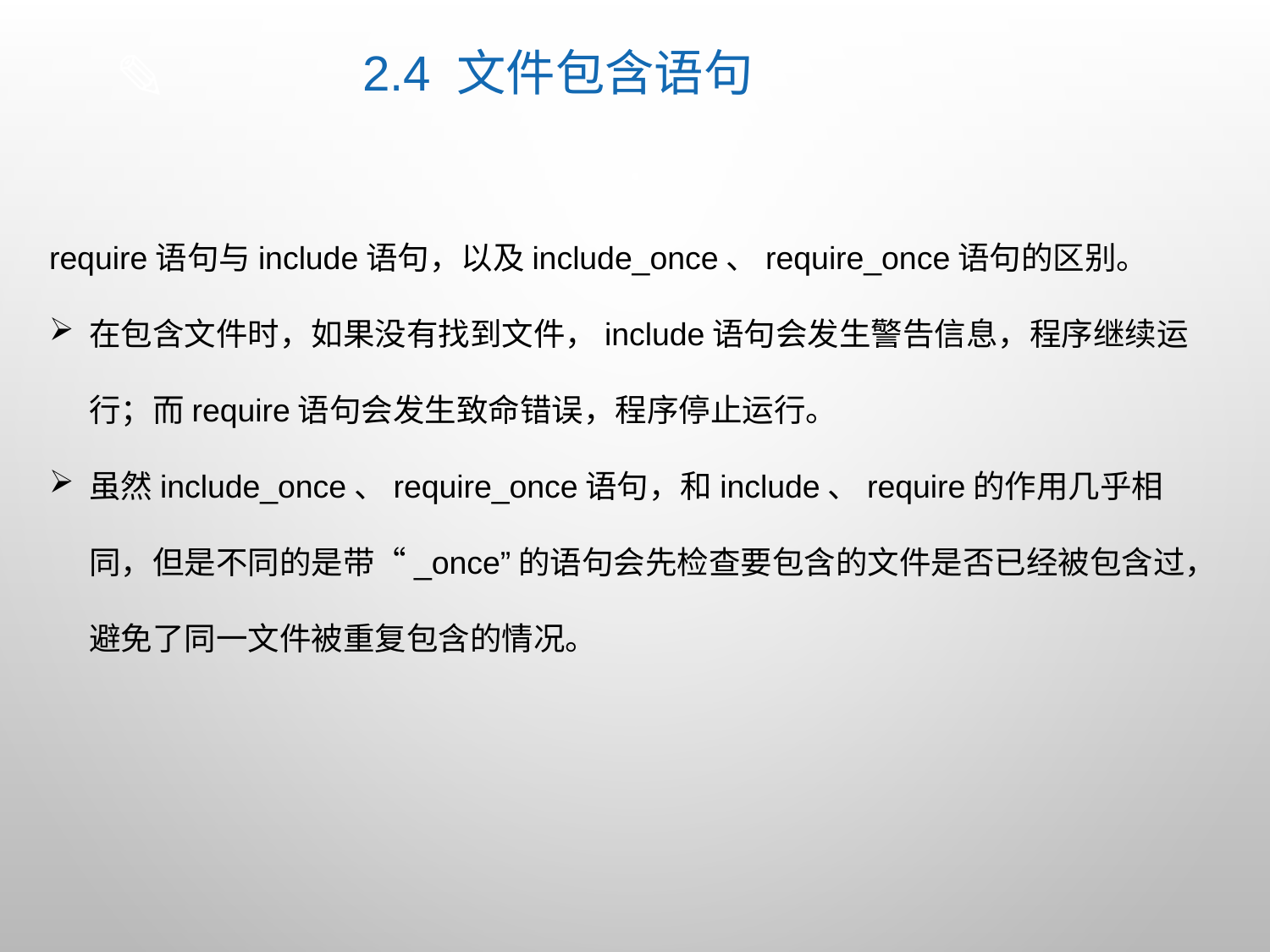

# 2.4 文件包含语句
require语句与include语句，以及include_once、require_once语句的区别。
在包含文件时，如果没有找到文件，include语句会发生警告信息，程序继续运行；而require语句会发生致命错误，程序停止运行。
虽然include_once、require_once语句，和include、require的作用几乎相同，但是不同的是带“_once”的语句会先检查要包含的文件是否已经被包含过，避免了同一文件被重复包含的情况。